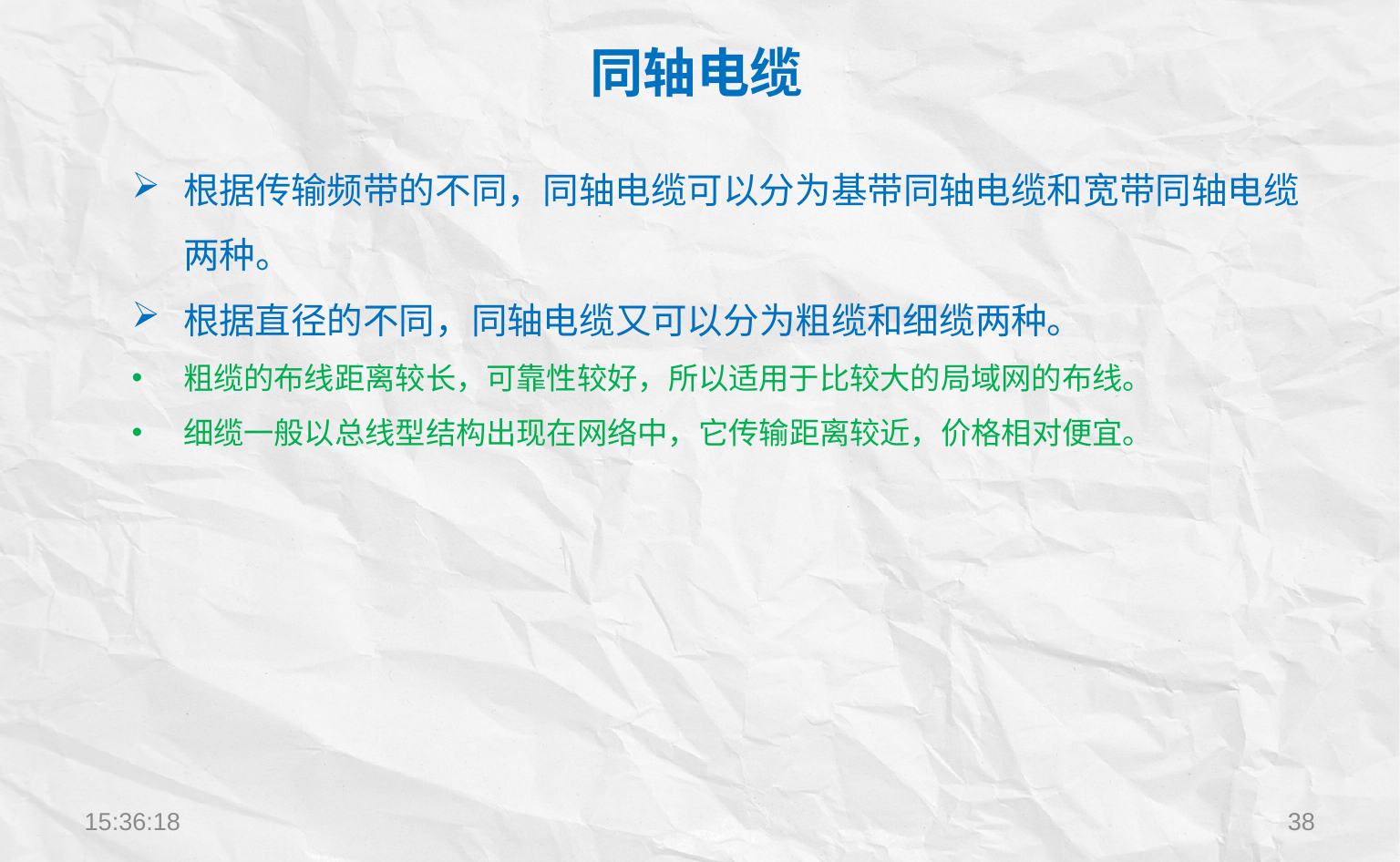

同轴电缆
根据传输频带的不同，同轴电缆可以分为基带同轴电缆和宽带同轴电缆两种。
根据直径的不同，同轴电缆又可以分为粗缆和细缆两种。
粗缆的布线距离较长，可靠性较好，所以适用于比较大的局域网的布线。
细缆一般以总线型结构出现在网络中，它传输距离较近，价格相对便宜。
15:36:18
38